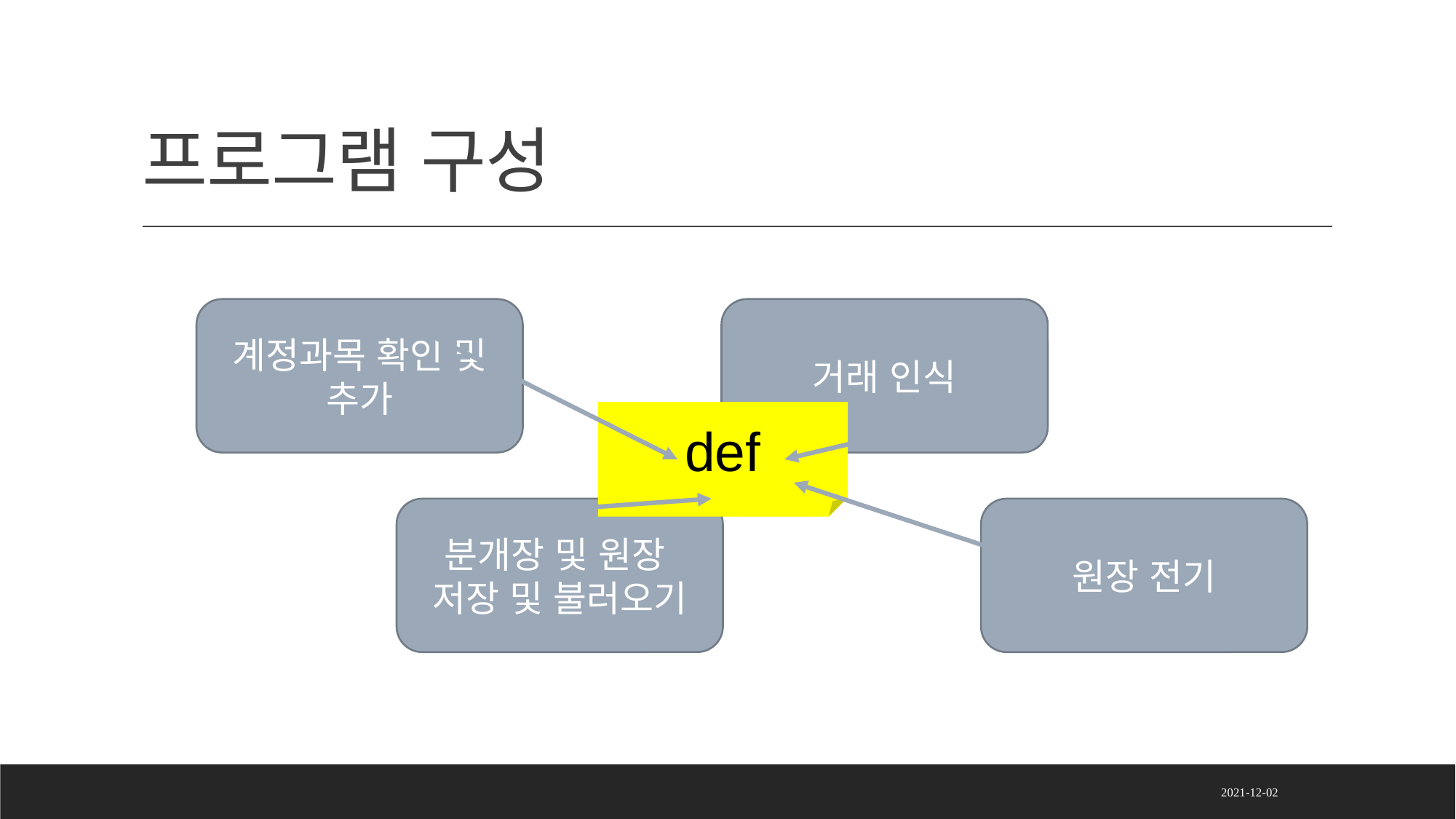

# 프로그램 구성
계정과목 확인 및 추가
거래 인식
def
분개장 및 원장
저장 및 불러오기
원장 전기
2021-12-02